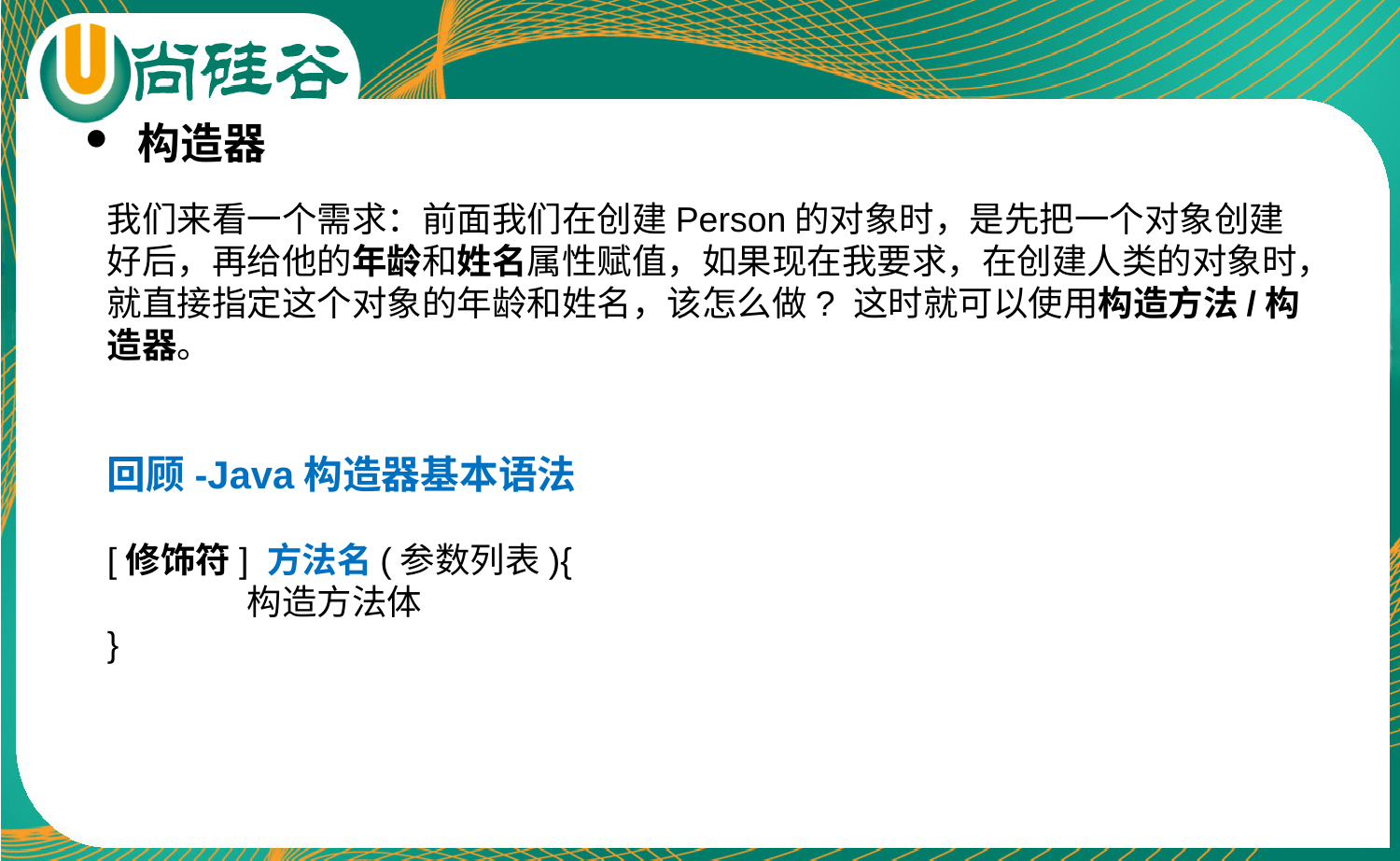

构造器

我们来看一个需求：前面我们在创建Person的对象时，是先把一个对象创建好后，再给他的年龄和姓名属性赋值，如果现在我要求，在创建人类的对象时，就直接指定这个对象的年龄和姓名，该怎么做? 这时就可以使用构造方法/构造器。

回顾-Java构造器基本语法

[修饰符] 方法名(参数列表){
	构造方法体
}